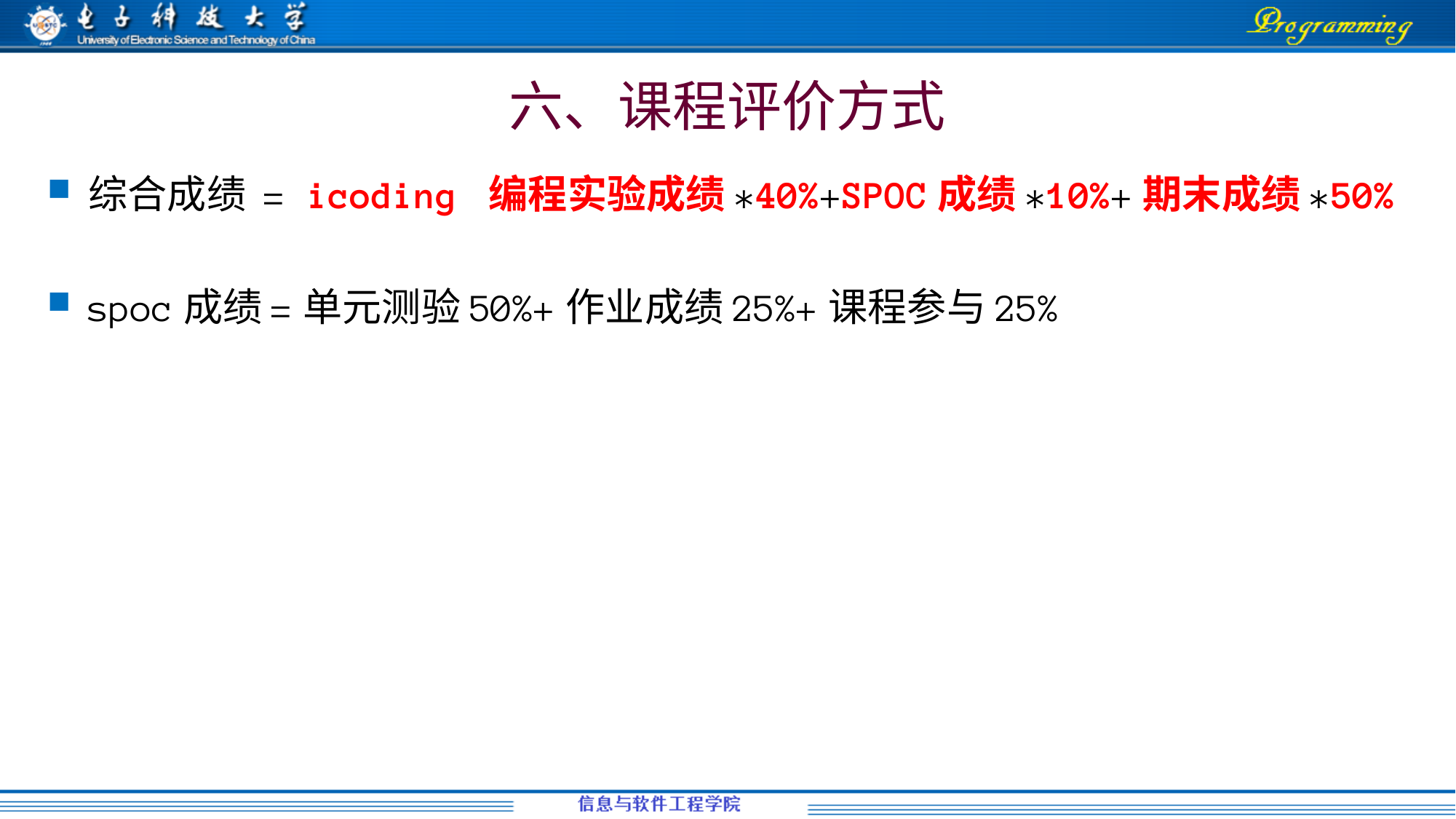

# 六、课程评价方式
综合成绩 = icoding 编程实验成绩*40%+SPOC成绩*10%+期末成绩*50%

spoc成绩=单元测验50%+作业成绩25%+课程参与25%